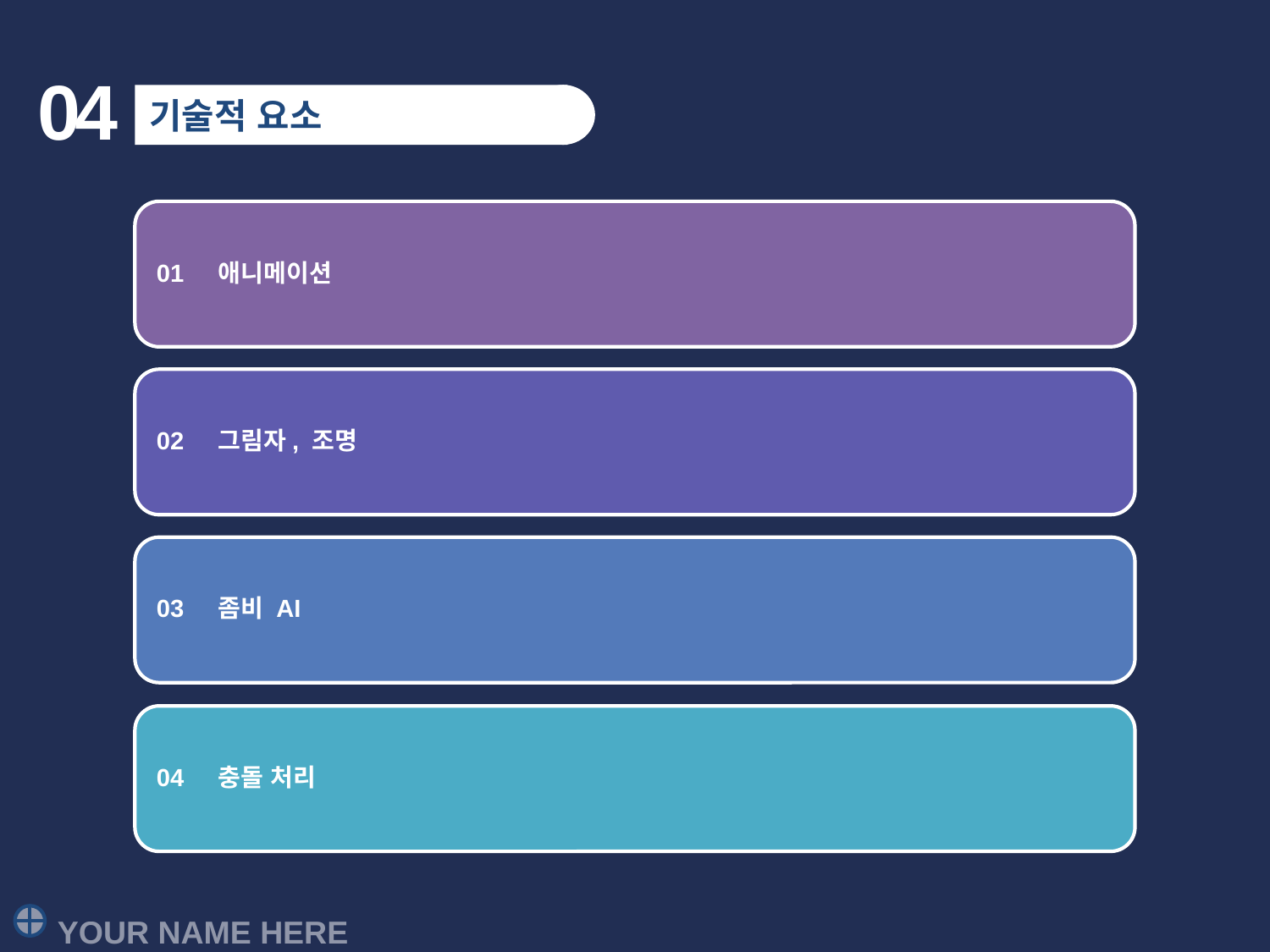

04

기술적 요소
01    애니메이션
02    그림자, 조명
03    좀비 AI
04    충돌 처리

YOUR NAME HERE